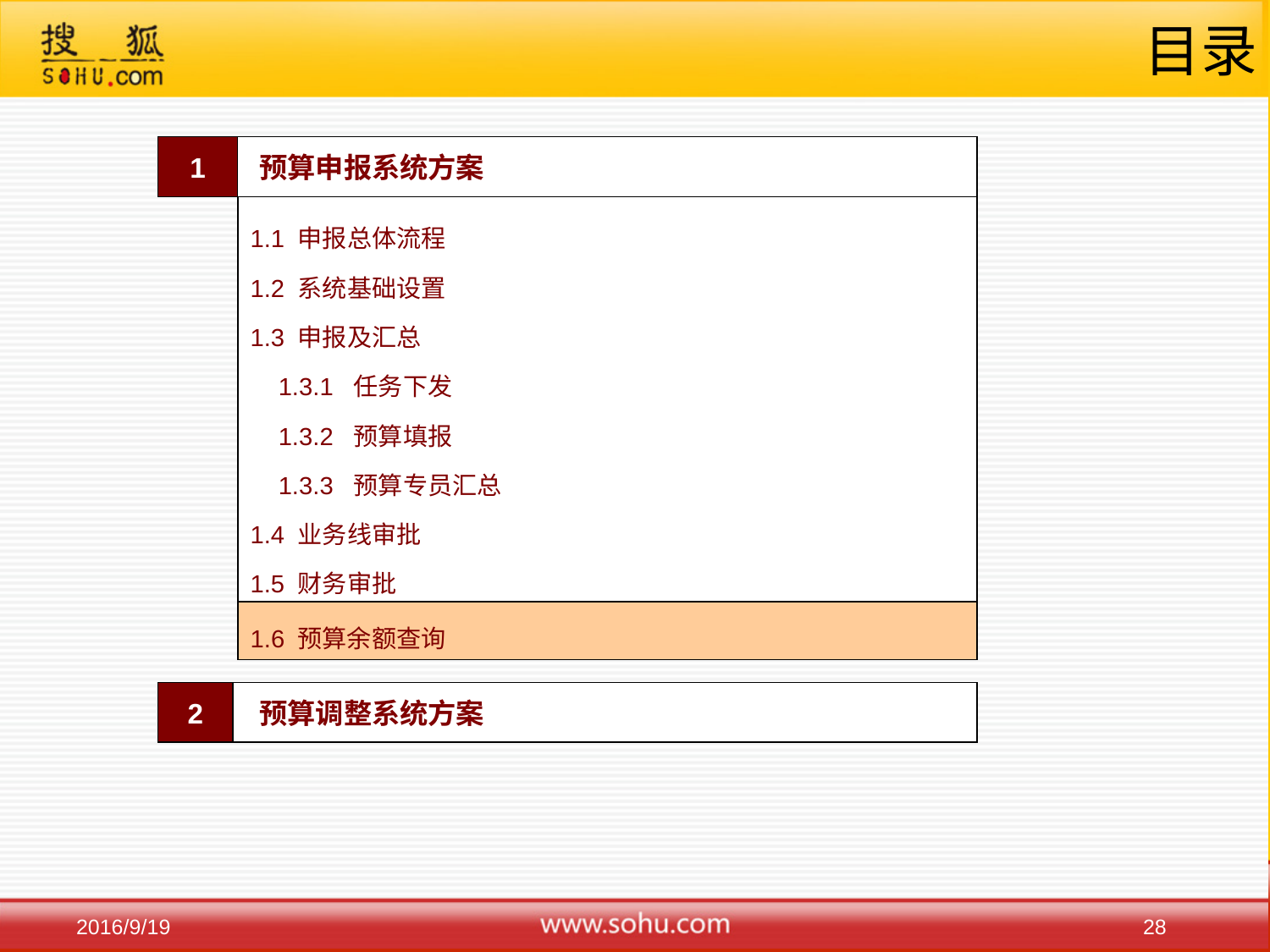

# 目录
1
  预算申报系统方案
1.1 申报总体流程
1.2 系统基础设置
1.3 申报及汇总
    1.3.1  任务下发
    1.3.2  预算填报
    1.3.3  预算专员汇总
1.4 业务线审批
1.5 财务审批
1.6 预算余额查询
1.6 预算余额查询
2
  预算调整系统方案
28